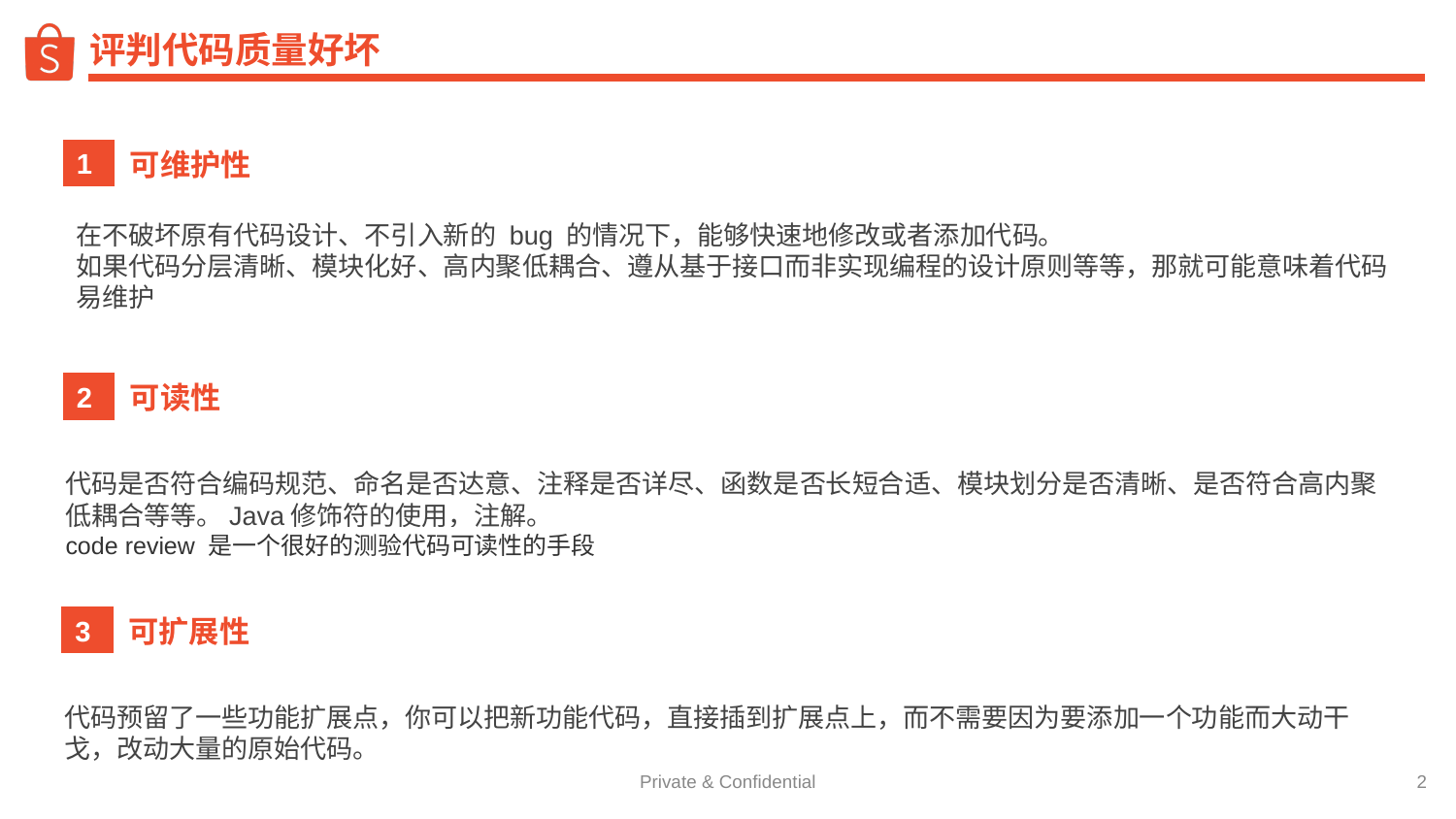

# 评判代码质量好坏
可维护性
1
在不破坏原有代码设计、不引入新的 bug 的情况下，能够快速地修改或者添加代码。
如果代码分层清晰、模块化好、高内聚低耦合、遵从基于接口而非实现编程的设计原则等等，那就可能意味着代码易维护
可读性
2
代码是否符合编码规范、命名是否达意、注释是否详尽、函数是否长短合适、模块划分是否清晰、是否符合高内聚低耦合等等。Java修饰符的使用，注解。
code review 是一个很好的测验代码可读性的手段
可扩展性
3
代码预留了一些功能扩展点，你可以把新功能代码，直接插到扩展点上，而不需要因为要添加一个功能而大动干戈，改动大量的原始代码。
2